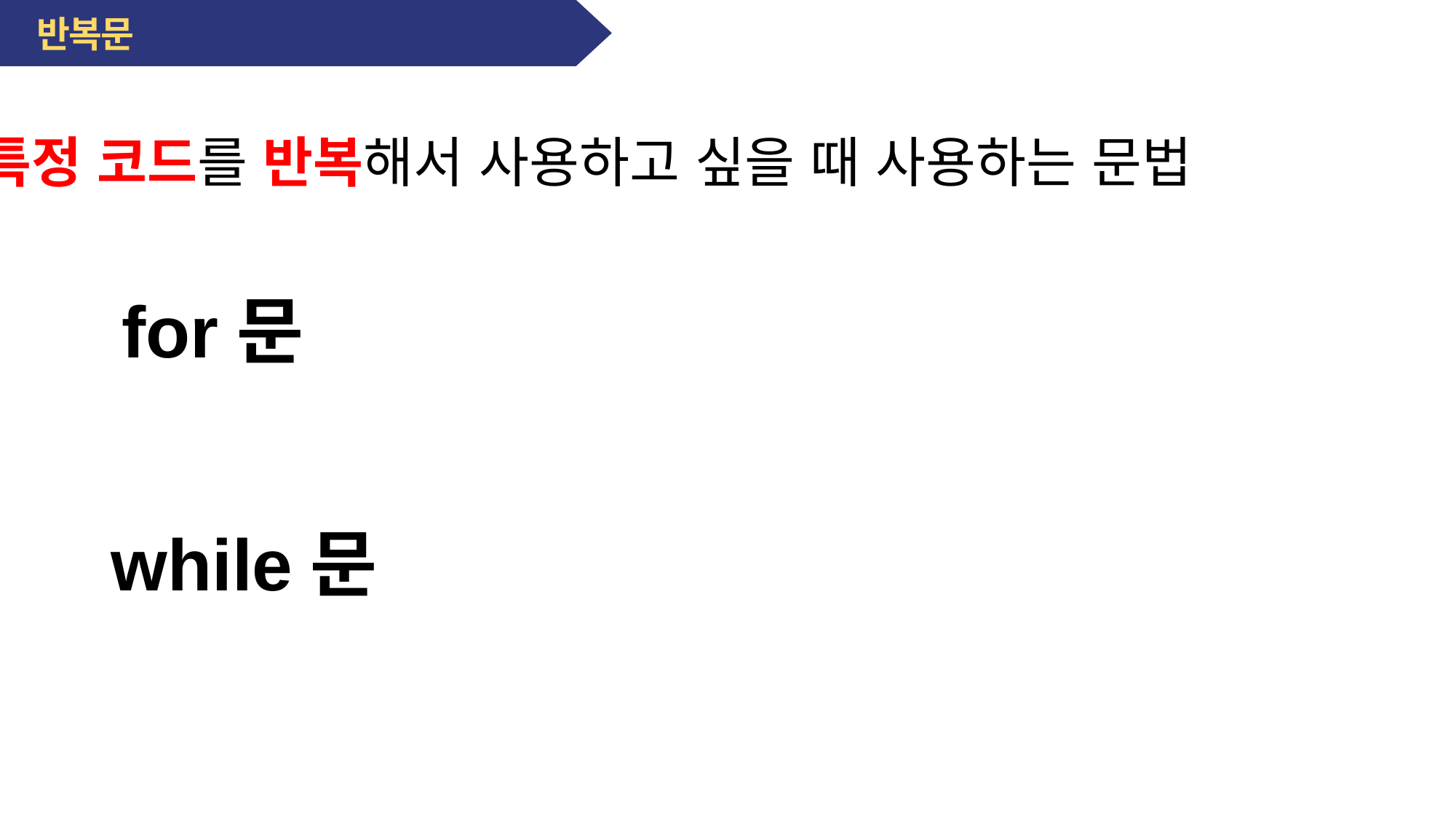

반복문
특정 코드를 반복해서 사용하고 싶을 때 사용하는 문법
for문
while문